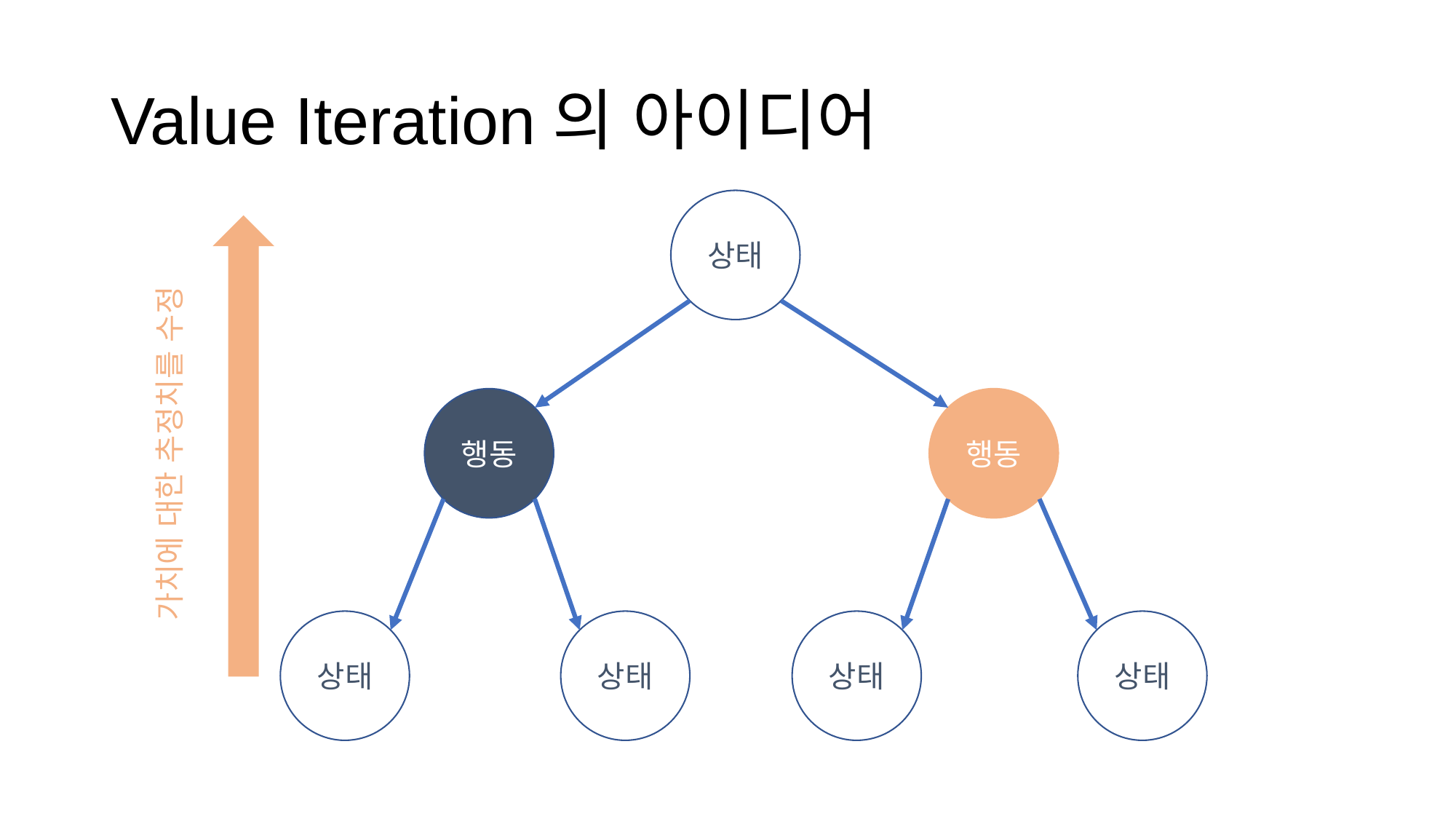

# Value Iteration의 아이디어
상태
행동
행동

가치에 대한 추정치를 수정
상태
상태
상태
상태